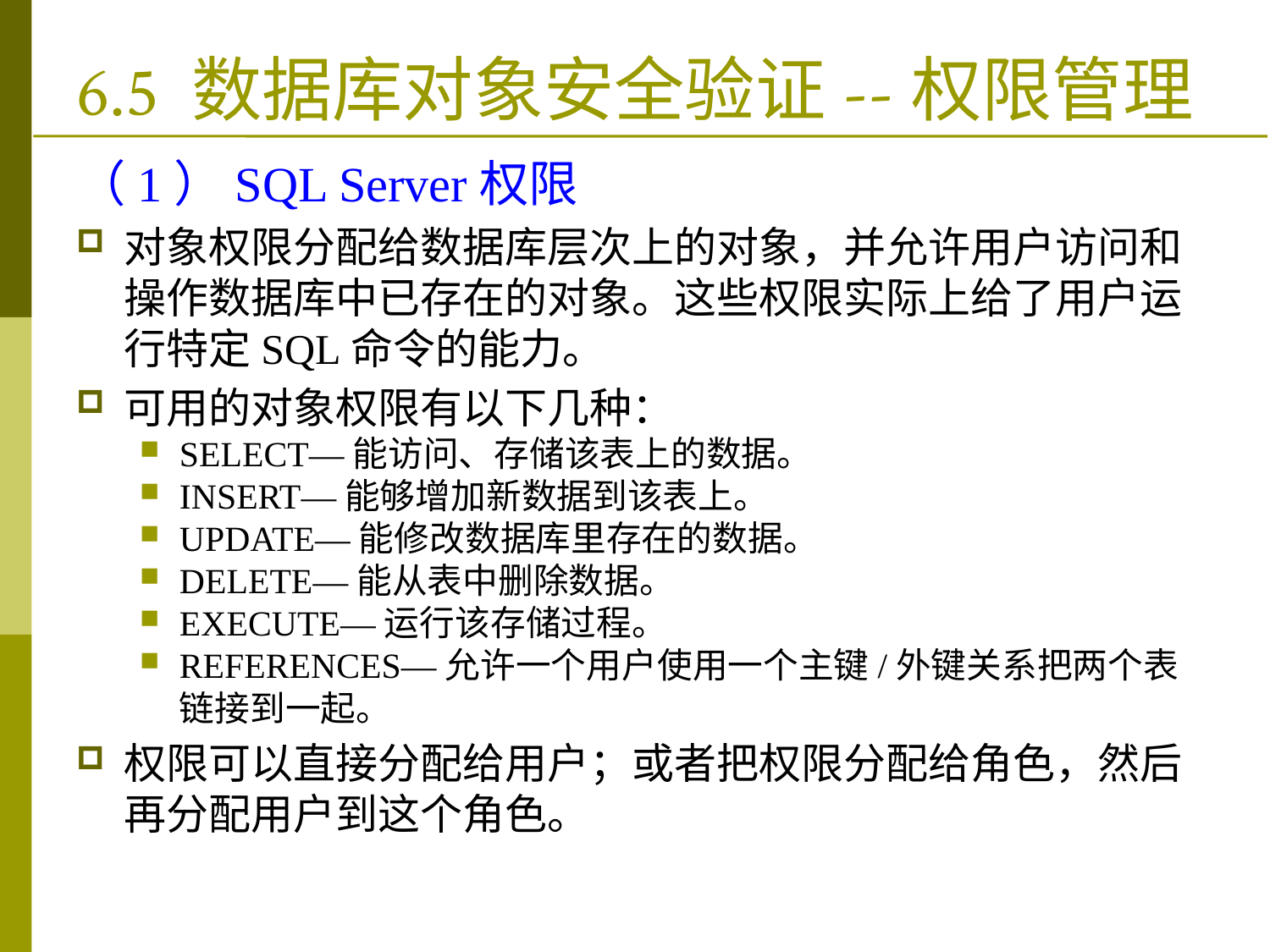

# 6.5 数据库对象安全验证--权限管理
（1）SQL Server权限
对象权限分配给数据库层次上的对象，并允许用户访问和操作数据库中已存在的对象。这些权限实际上给了用户运行特定SQL命令的能力。
可用的对象权限有以下几种：
SELECT—能访问、存储该表上的数据。
INSERT—能够增加新数据到该表上。
UPDATE—能修改数据库里存在的数据。
DELETE—能从表中删除数据。
EXECUTE—运行该存储过程。
REFERENCES—允许一个用户使用一个主键/外键关系把两个表链接到一起。
权限可以直接分配给用户；或者把权限分配给角色，然后再分配用户到这个角色。